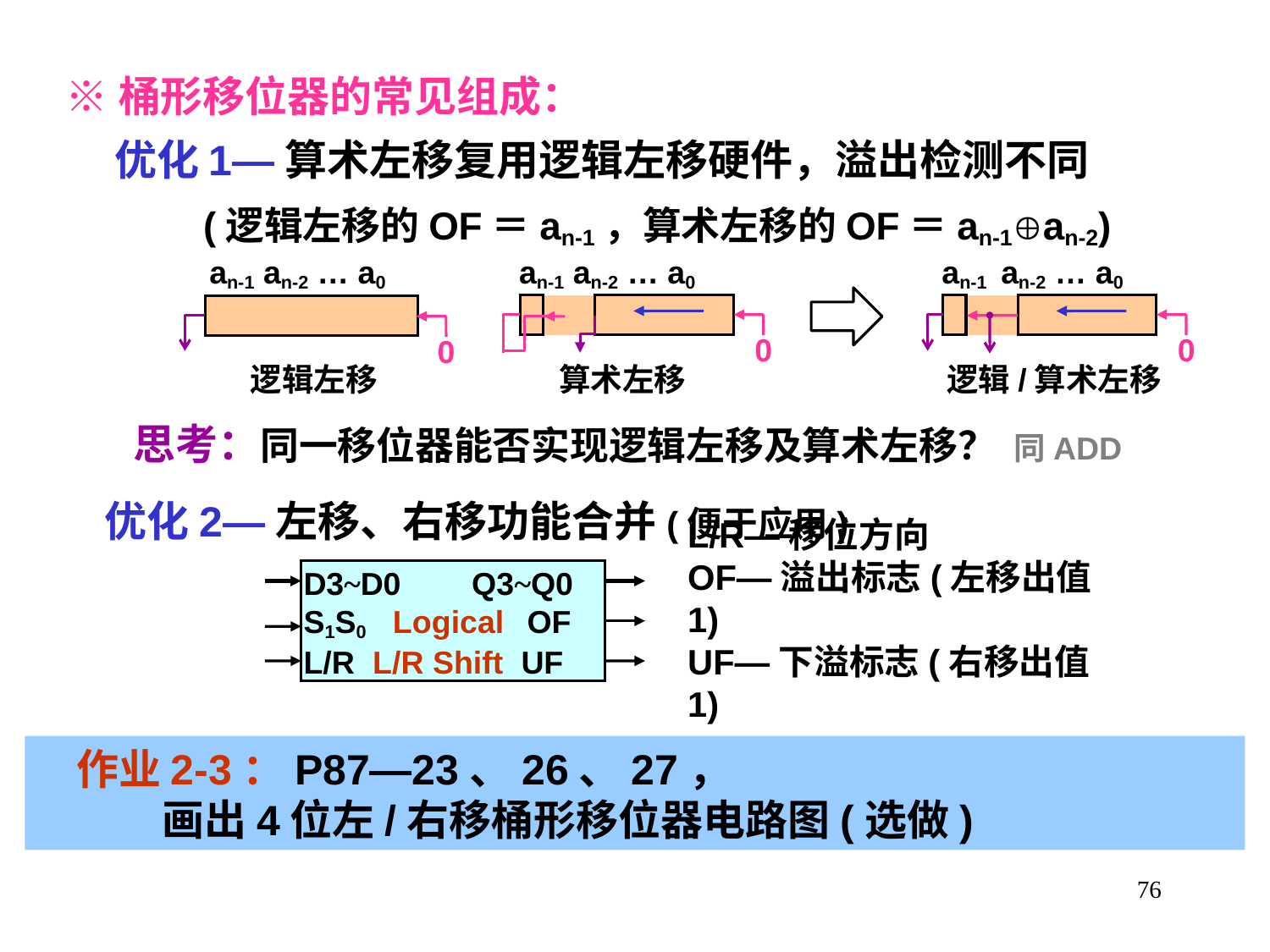

※桶形移位器的常见组成：
       优化1—算术左移复用逻辑左移硬件，溢出检测不同
              (逻辑左移的OF＝an-1，算术左移的OF＝an-1⊕an-2)
an-1 an-2 … a0
an-1 an-2 … a0
an-1  an-2 … a0

0
0
0
算术左移
逻辑左移
逻辑/算术左移
         思考：同一移位器能否实现逻辑左移及算术左移？  同ADD
      优化2—左移、右移功能合并(便于应用)
L/R—移位方向
OF—溢出标志(左移出值1)
UF—下溢标志(右移出值1)
D3~D0        Q3~Q0
S1S0   Logical   OF
L/R  L/R Shift  UF

   作业2-3：P87—23、26、27，
            画出4位左/右移桶形移位器电路图(选做)
76